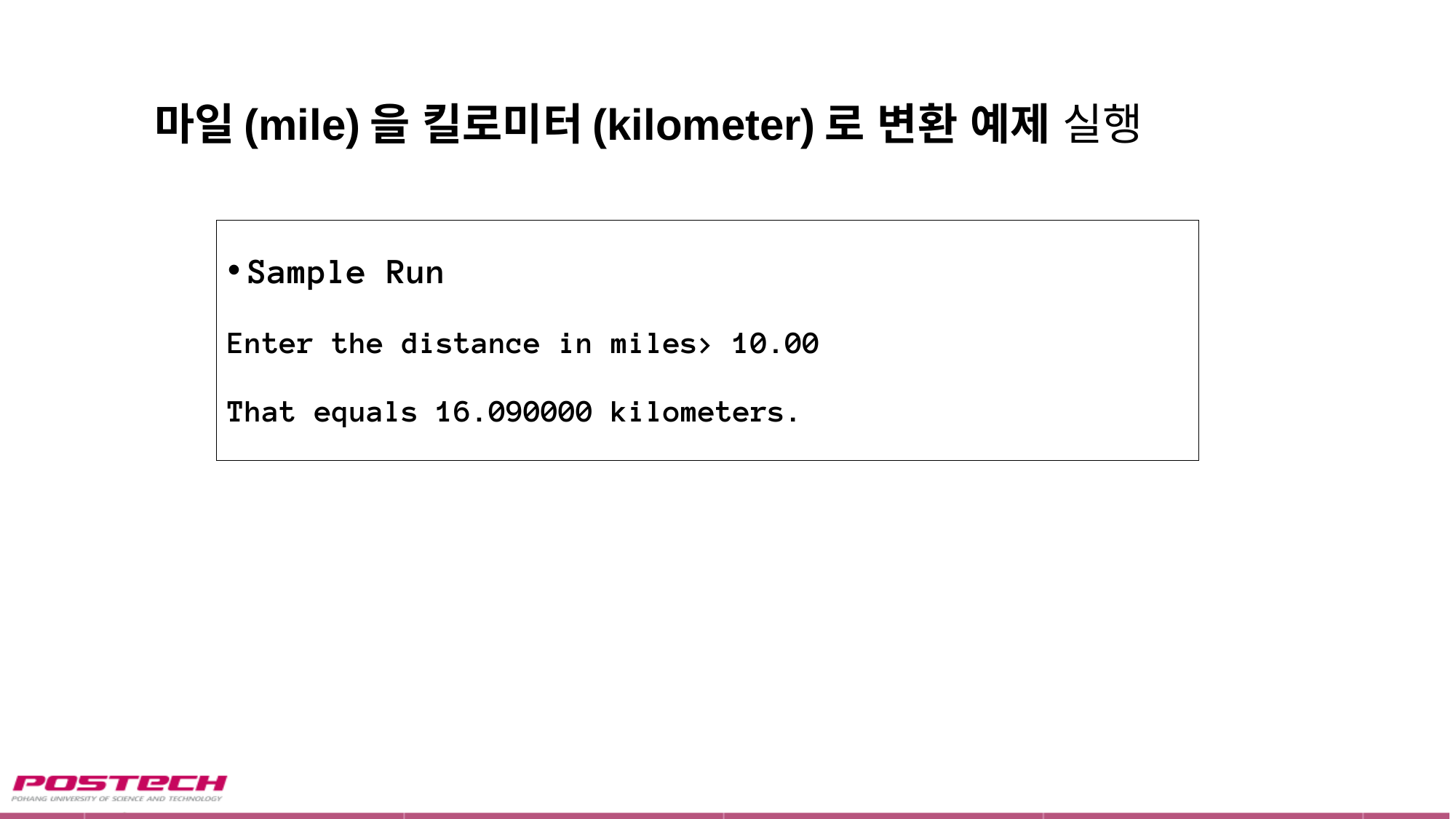

# 마일(mile)을 킬로미터(kilometer)로 변환 예제 실행
Sample Run
Enter the distance in miles> 10.00
That equals 16.090000 kilometers.